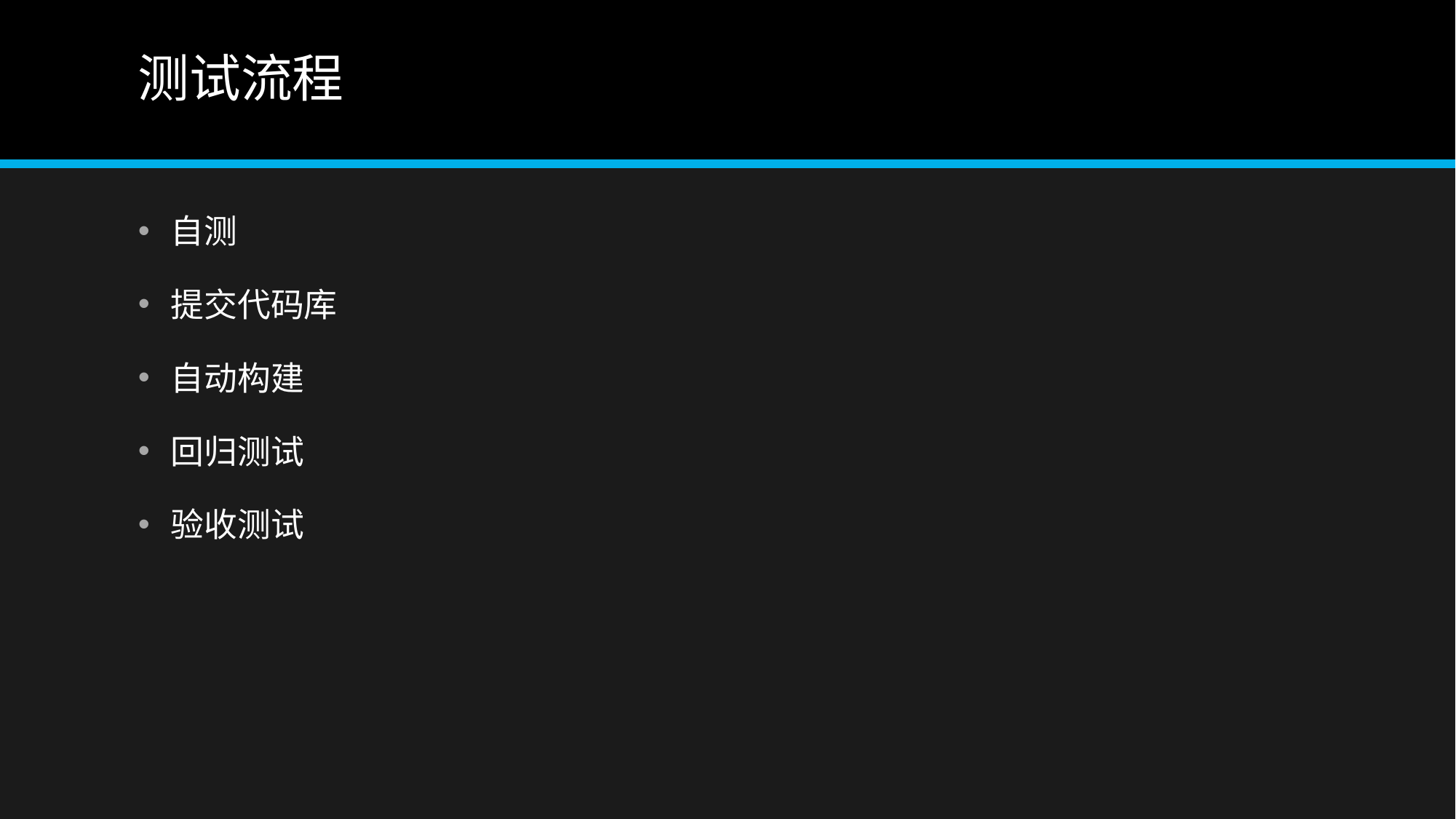

# 测试流程
自测
提交代码库
自动构建
回归测试
验收测试